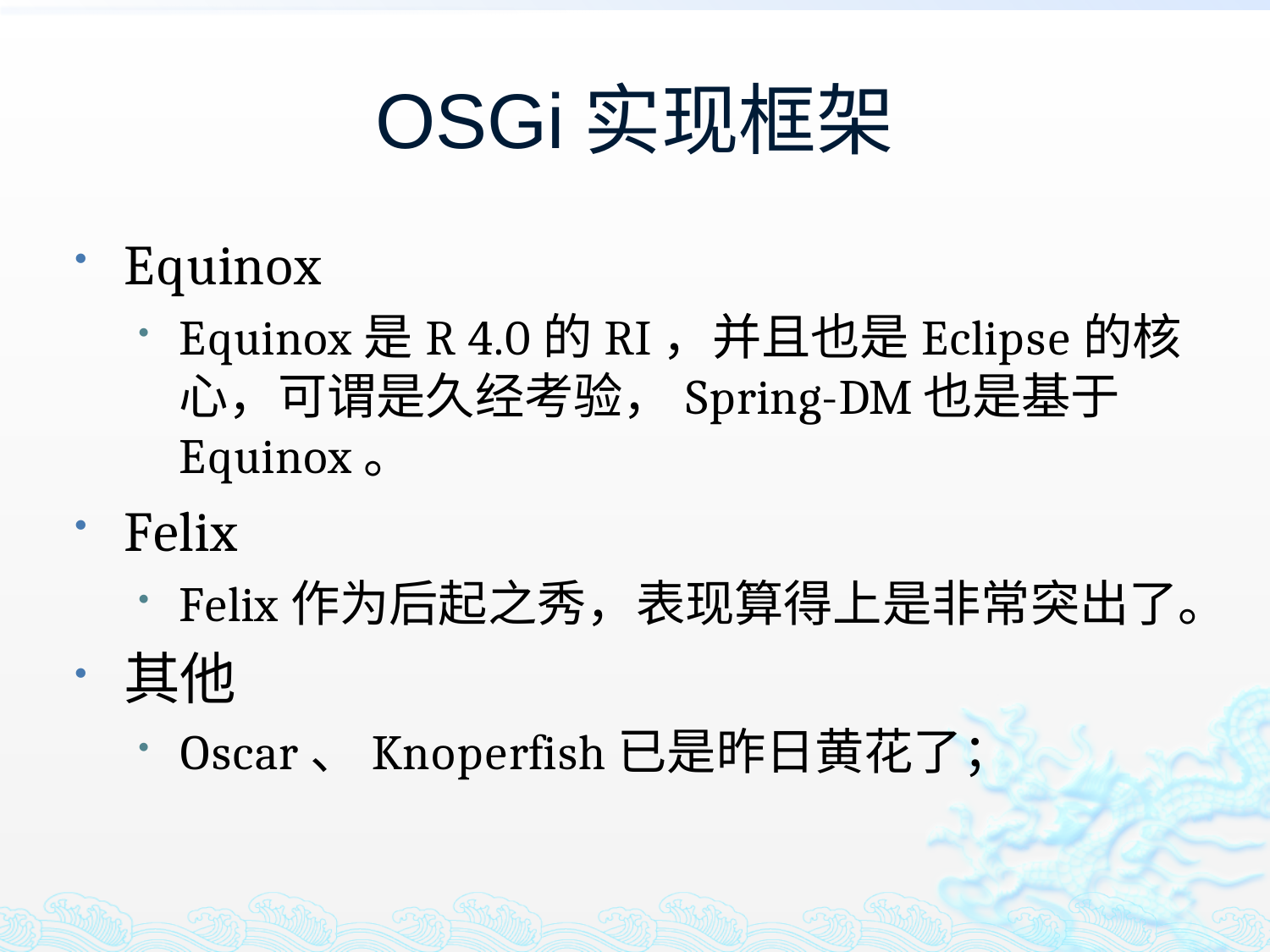

# OSGi实现框架
Equinox
Equinox是R 4.0的RI，并且也是Eclipse的核心，可谓是久经考验，Spring-DM也是基于Equinox。
Felix
Felix作为后起之秀，表现算得上是非常突出了。
其他
Oscar、Knoperfish已是昨日黄花了；